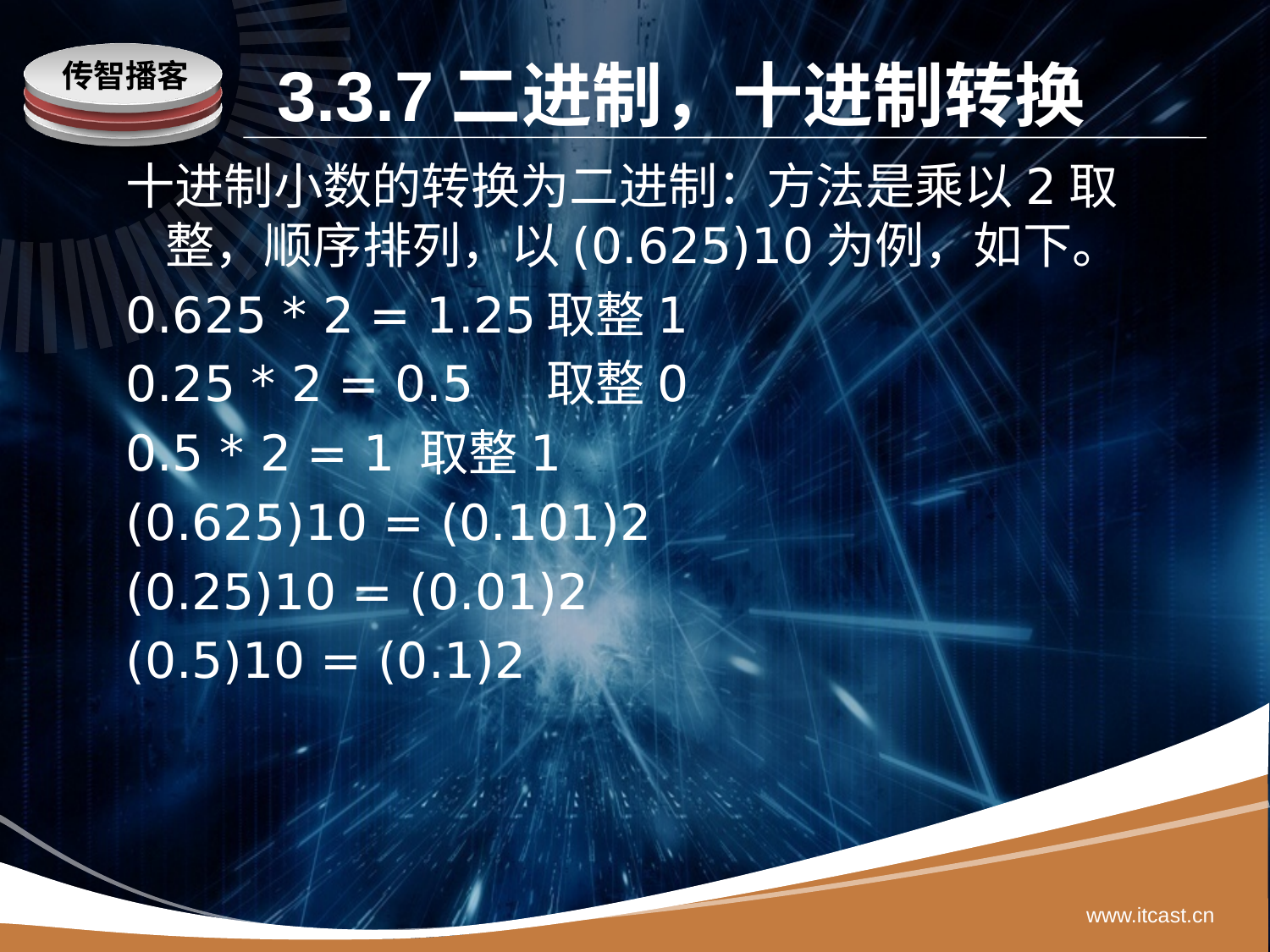

# 3.3.7二进制，十进制转换
十进制小数的转换为二进制：方法是乘以2取整，顺序排列，以(0.625)10为例，如下。
0.625 * 2 = 1.25	取整1
0.25 * 2 = 0.5	取整0
0.5 * 2 = 1	取整1
(0.625)10 = (0.101)2
(0.25)10 = (0.01)2
(0.5)10 = (0.1)2
www.itcast.cn